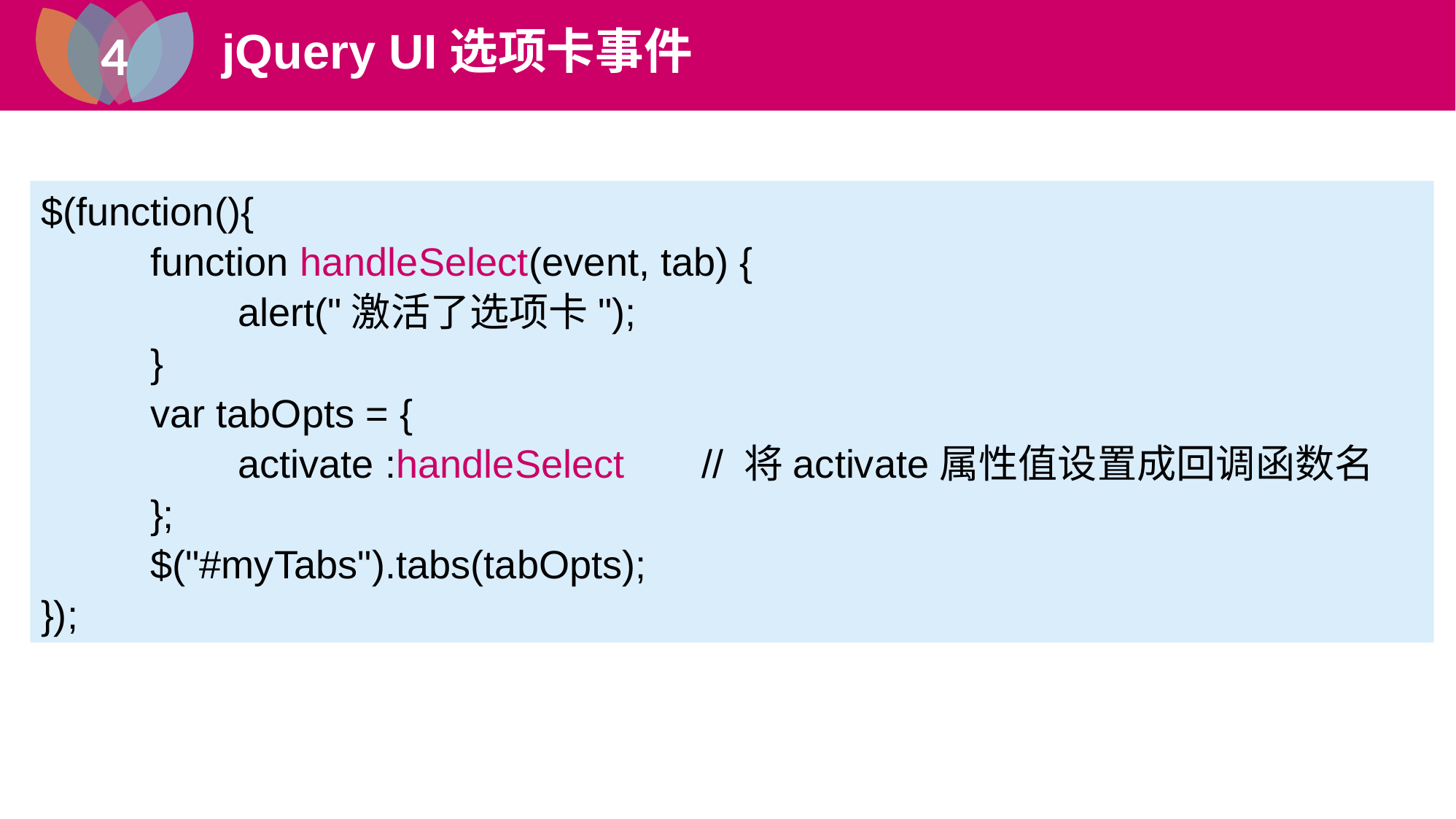

4
jQuery UI选项卡事件
2
$(function(){
	function handleSelect(event, tab) {
	        alert("激活了选项卡");
	}
	var tabOpts = {
	        activate :handleSelect       // 将activate属性值设置成回调函数名
	};
	$("#myTabs").tabs(tabOpts);
});